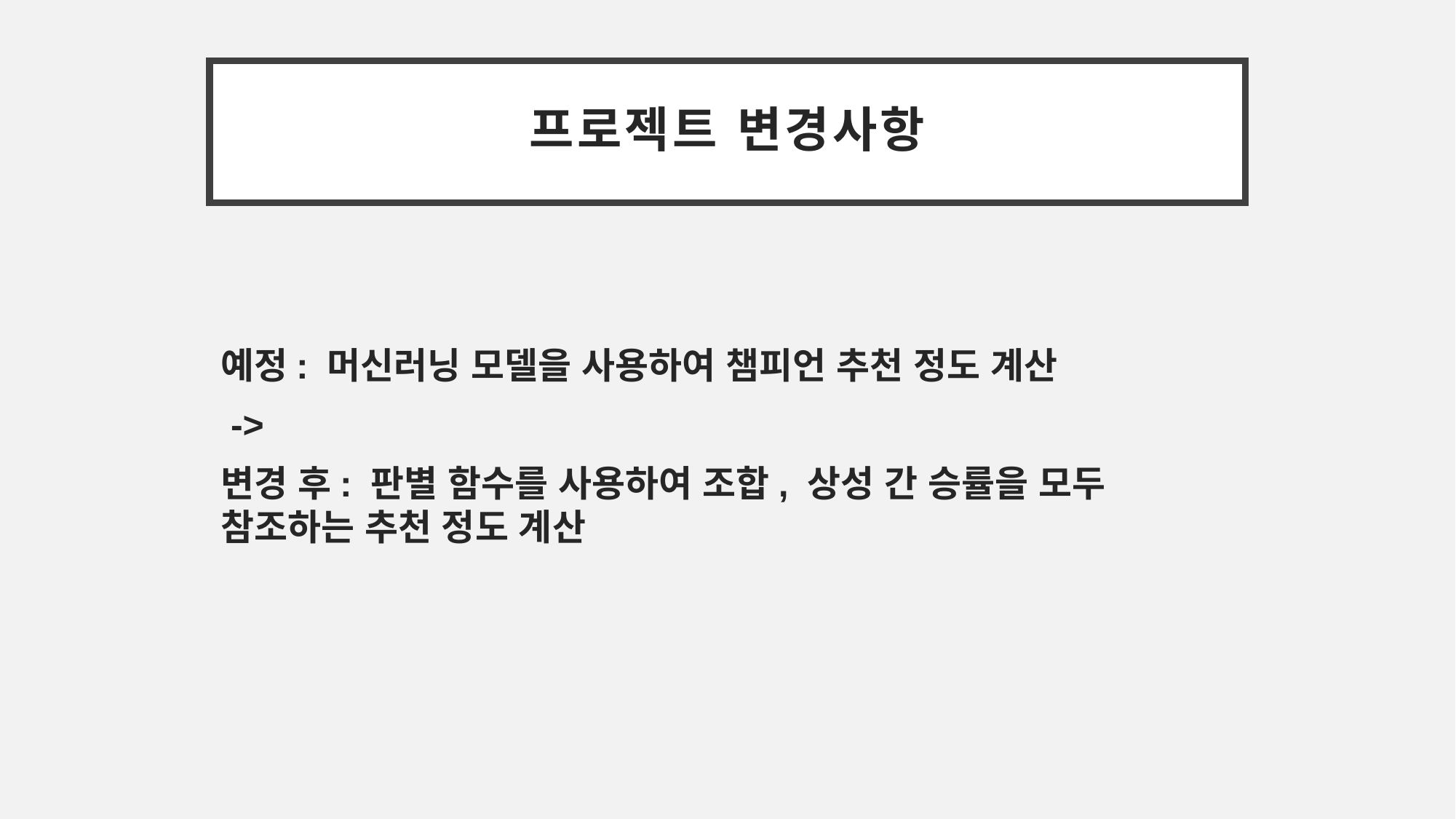

프로젝트 변경사항
예정: 머신러닝 모델을 사용하여 챔피언 추천 정도 계산
 ->
변경 후: 판별 함수를 사용하여 조합, 상성 간 승률을 모두 참조하는 추천 정도 계산